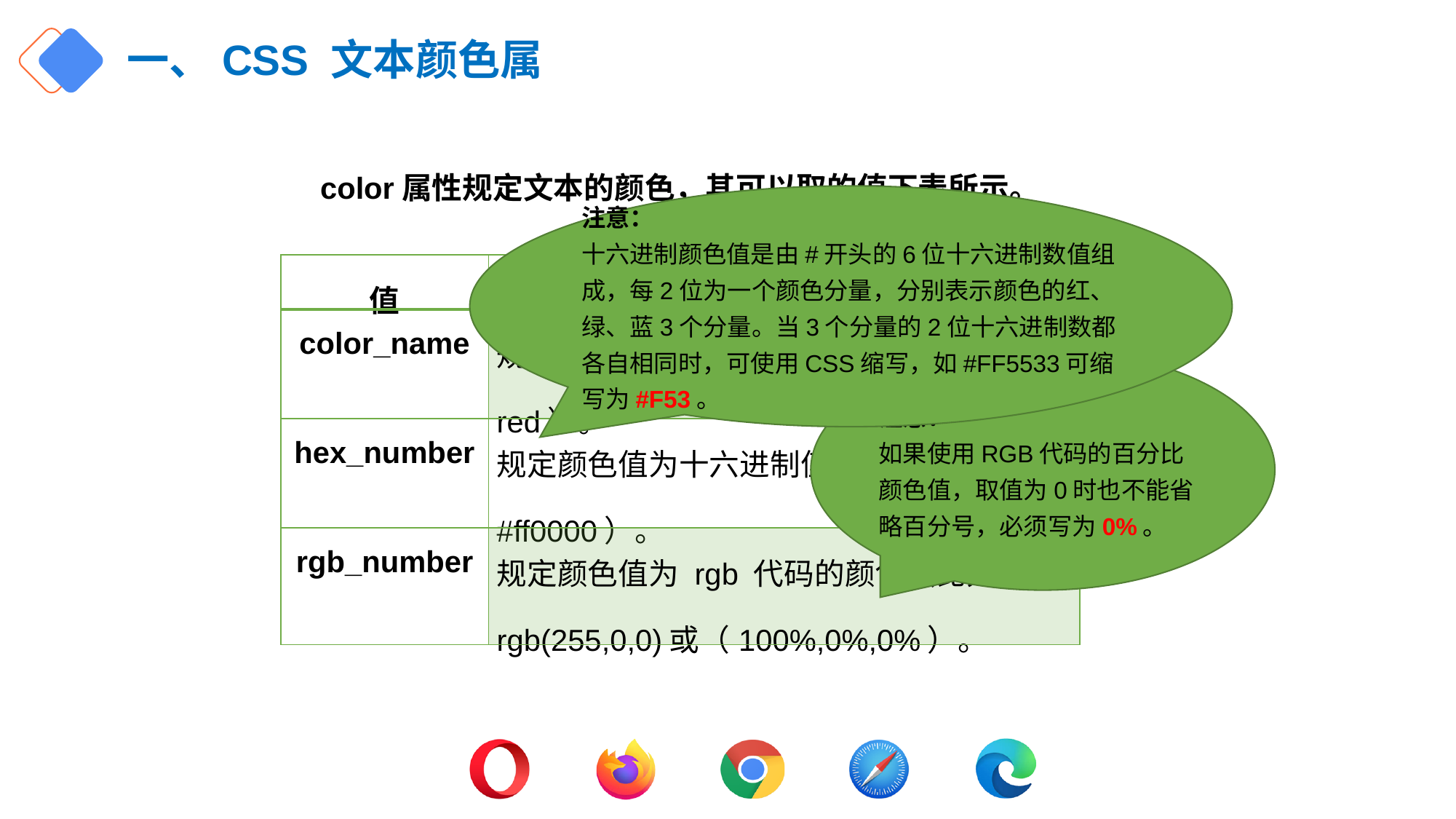

# 一、CSS 文本颜色属
color属性规定文本的颜色，其可以取的值下表所示。
注意：
十六进制颜色值是由#开头的6位十六进制数值组成，每2位为一个颜色分量，分别表示颜色的红、绿、蓝3个分量。当3个分量的2位十六进制数都各自相同时，可使用CSS缩写，如#FF5533可缩写为#F53。
| 值 | 描述 |
| --- | --- |
| color\_name | 规定颜色值为颜色名称的颜色（比如 red）。 |
| hex\_number | 规定颜色值为十六进制值的颜色（比如 #ff0000）。 |
| rgb\_number | 规定颜色值为 rgb 代码的颜色（比如 rgb(255,0,0)或（100%,0%,0%）。 |
注意：
如果使用RGB代码的百分比颜色值，取值为0时也不能省略百分号，必须写为0%。